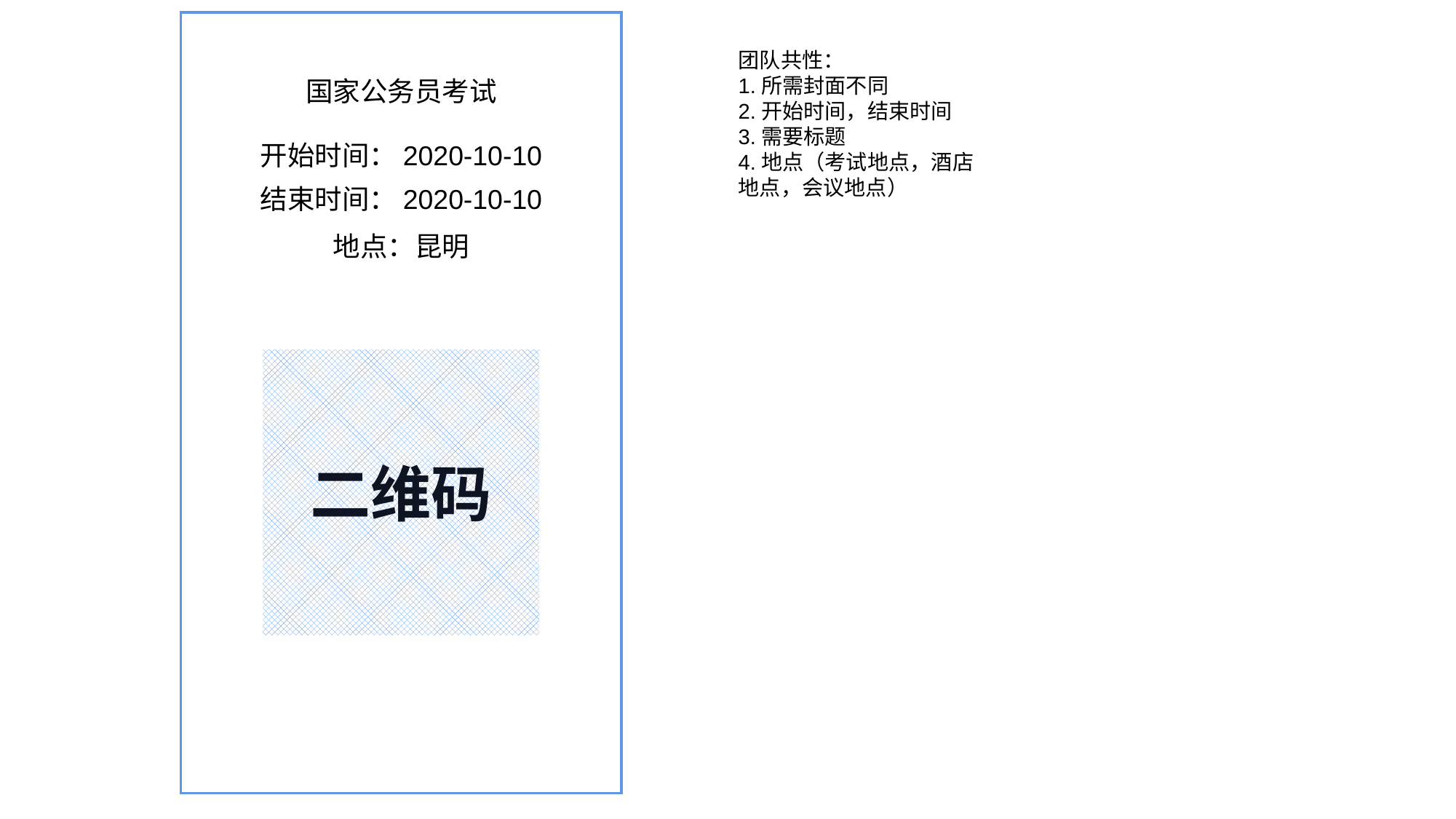

团队共性：
1.所需封面不同
2.开始时间，结束时间
3.需要标题
4.地点（考试地点，酒店地点，会议地点）
国家公务员考试
开始时间：2020-10-10
结束时间：2020-10-10
地点：昆明
二维码